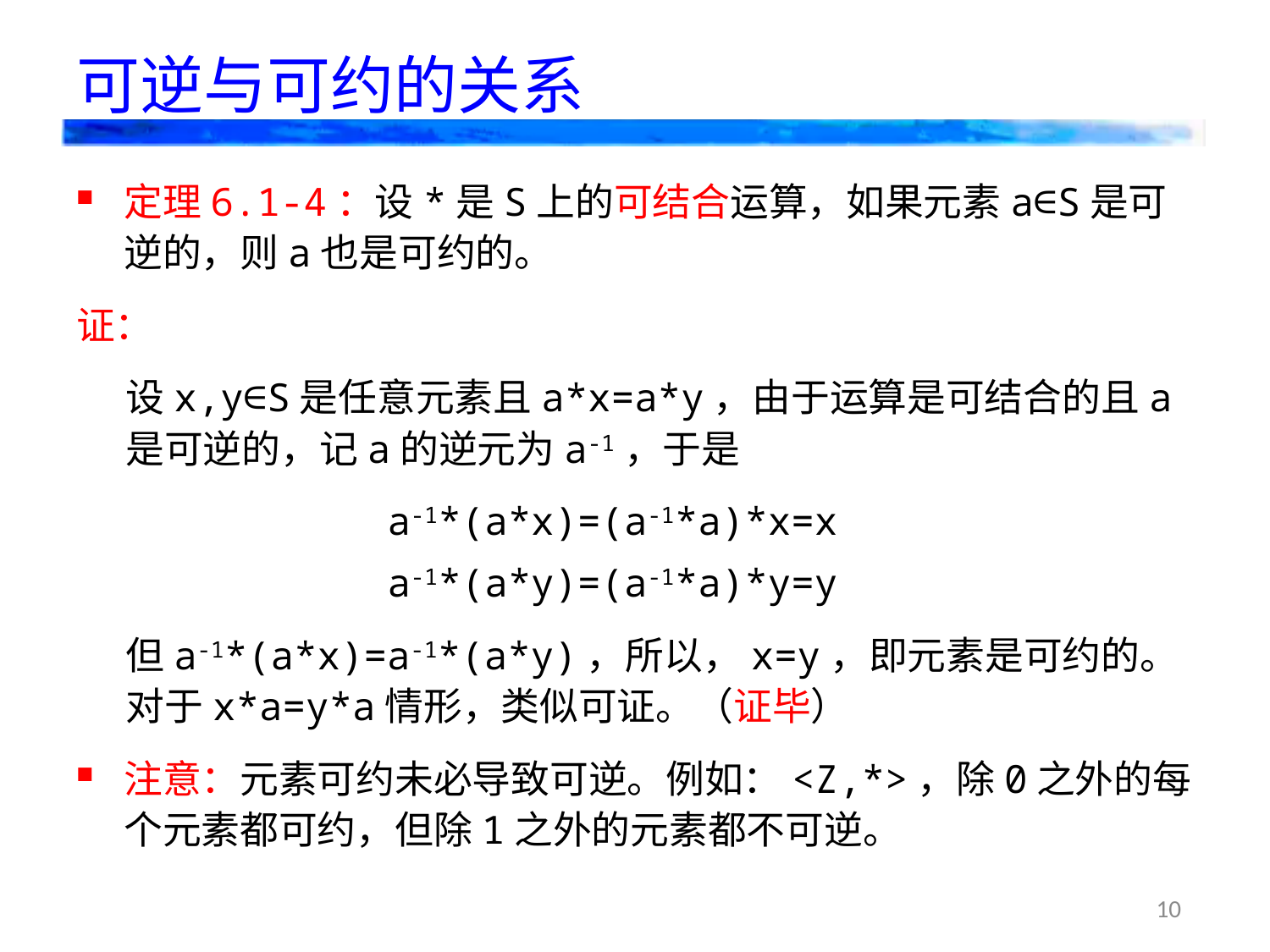

# 可逆与可约的关系
定理6.1-4：设*是S上的可结合运算，如果元素a∈S是可逆的，则a也是可约的。
证：
设x,y∈S是任意元素且a*x=a*y，由于运算是可结合的且a是可逆的，记a的逆元为a-1，于是
a-1*(a*x)=(a-1*a)*x=x
a-1*(a*y)=(a-1*a)*y=y
但a-1*(a*x)=a-1*(a*y)，所以，x=y，即元素是可约的。对于x*a=y*a情形，类似可证。（证毕）
注意：元素可约未必导致可逆。例如：<Z,*>，除0之外的每个元素都可约，但除1之外的元素都不可逆。
10